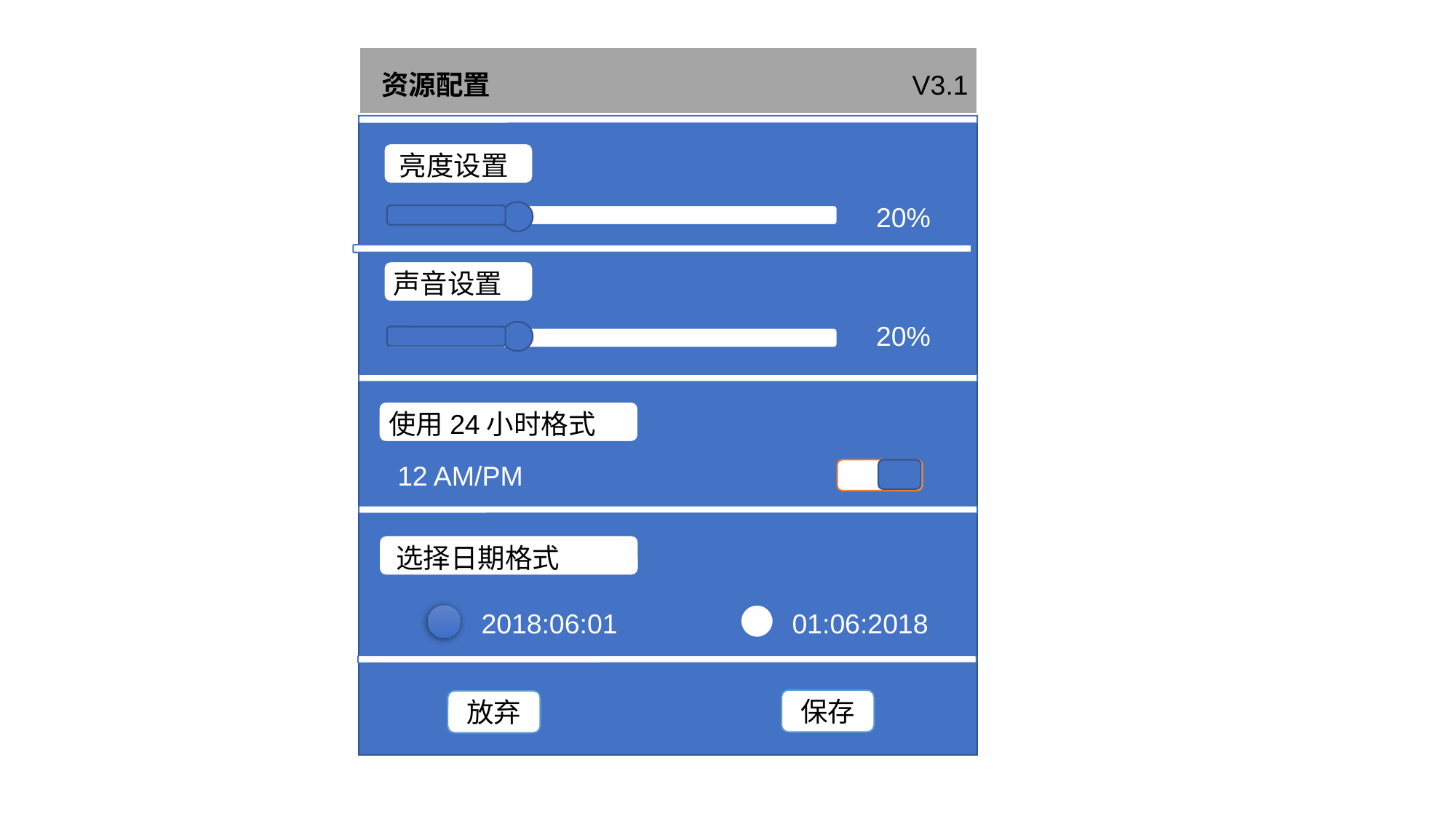

资源配置
V3.1

亮度设置
20%

声音设置
20%

使用24小时格式
12 AM/PM

选择日期格式
2018:06:01
01:06:2018

保存
放弃